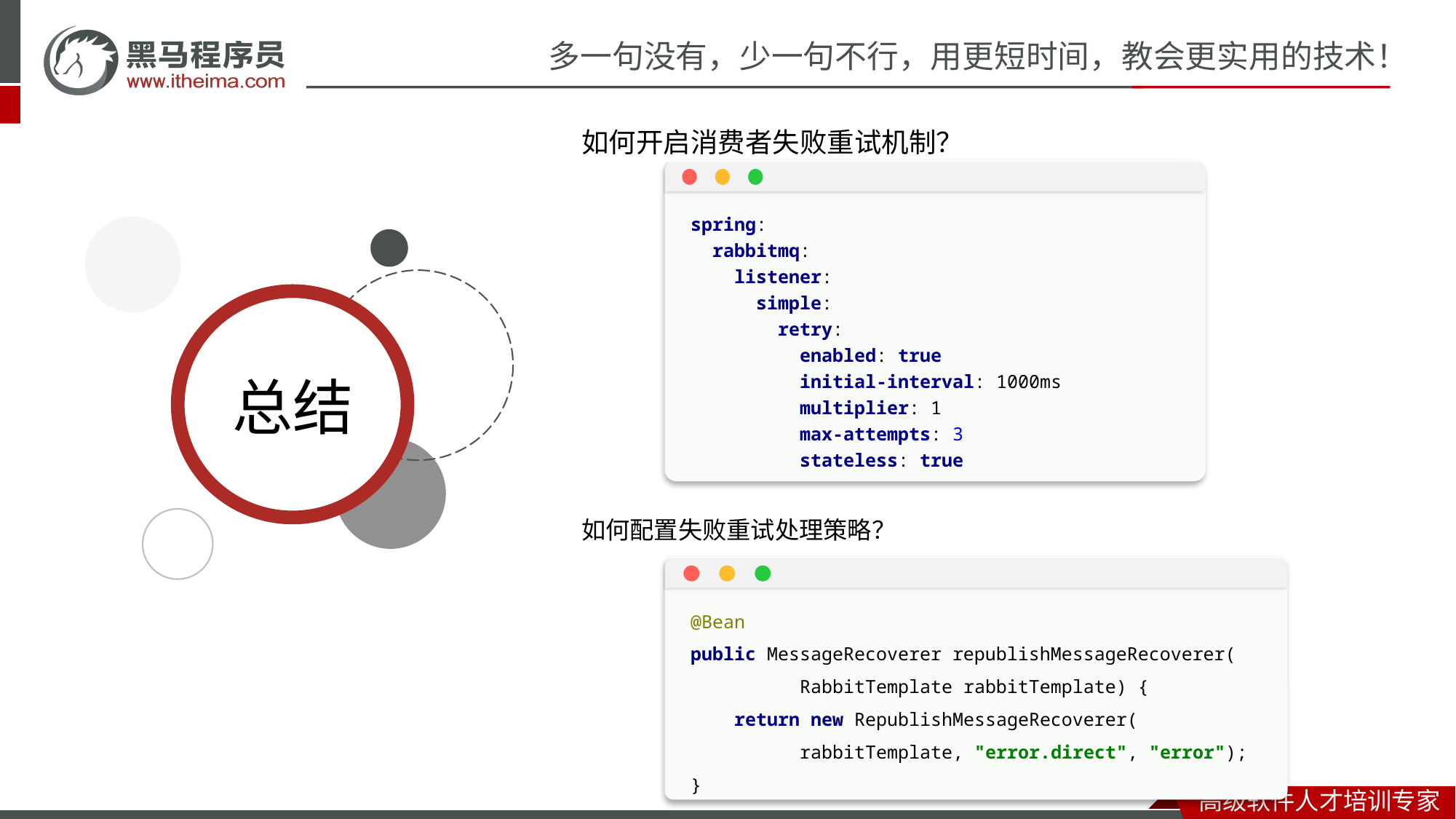

spring:
  rabbitmq:
    listener:
      simple:
        retry:
          enabled: true
          initial-interval: 1000ms
          multiplier: 1
          max-attempts: 3
          stateless: true
如何开启消费者失败重试机制？

如何配置失败重试处理策略？

@Bean
public MessageRecoverer republishMessageRecoverer(
	RabbitTemplate rabbitTemplate) {
    return new RepublishMessageRecoverer(
	rabbitTemplate, "error.direct", "error");
}